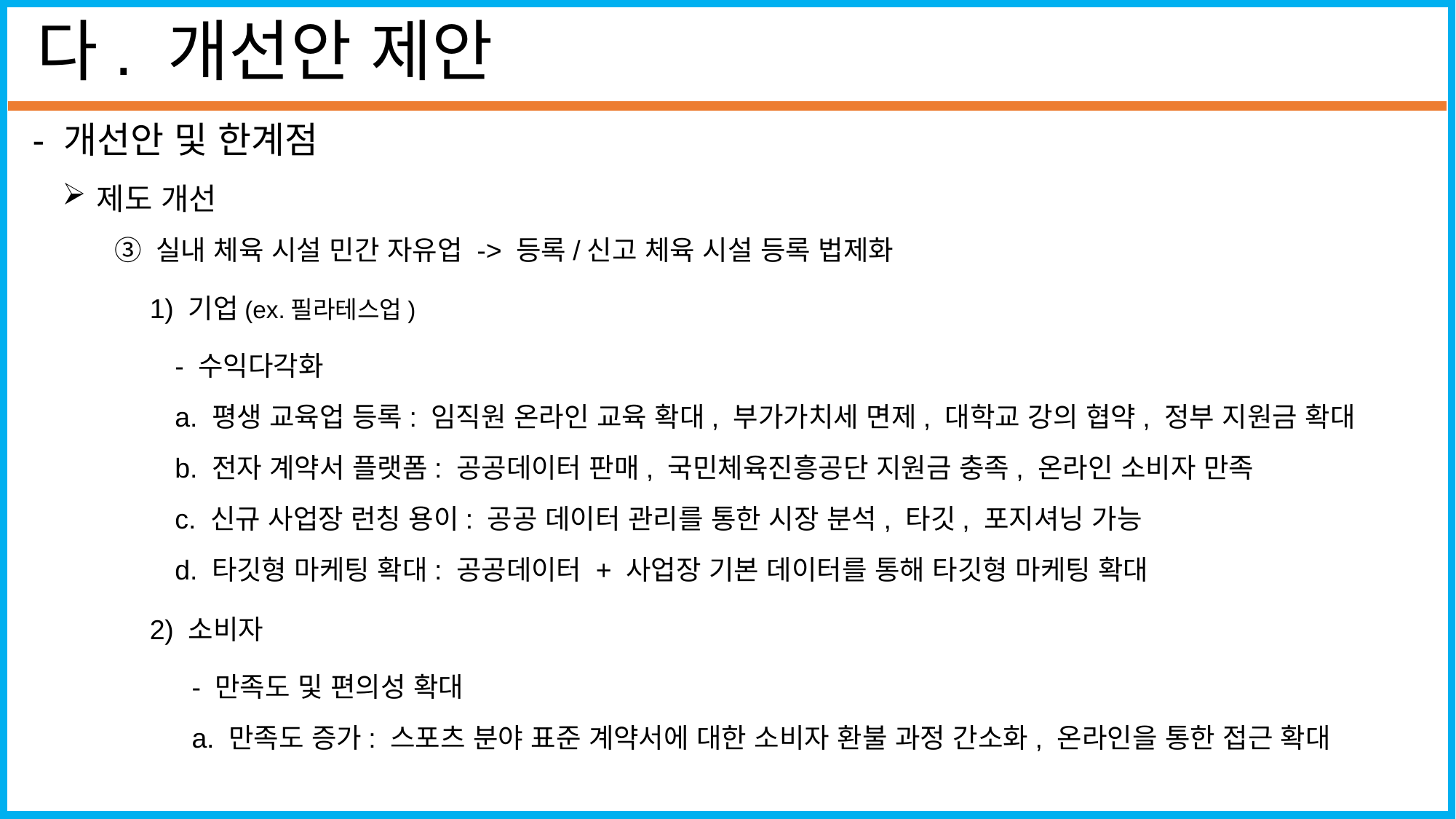

다. 개선안 제안
- 개선안 및 한계점
제도 개선
③ 실내 체육 시설 민간 자유업 -> 등록/신고 체육 시설 등록 법제화
1) 기업(ex.필라테스업)
- 수익다각화

a. 평생 교육업 등록: 임직원 온라인 교육 확대, 부가가치세 면제, 대학교 강의 협약, 정부 지원금 확대

b. 전자 계약서 플랫폼: 공공데이터 판매, 국민체육진흥공단 지원금 충족, 온라인 소비자 만족

c. 신규 사업장 런칭 용이: 공공 데이터 관리를 통한 시장 분석, 타깃, 포지셔닝 가능

d. 타깃형 마케팅 확대: 공공데이터 + 사업장 기본 데이터를 통해 타깃형 마케팅 확대
2) 소비자
- 만족도 및 편의성 확대

a. 만족도 증가: 스포츠 분야 표준 계약서에 대한 소비자 환불 과정 간소화, 온라인을 통한 접근 확대